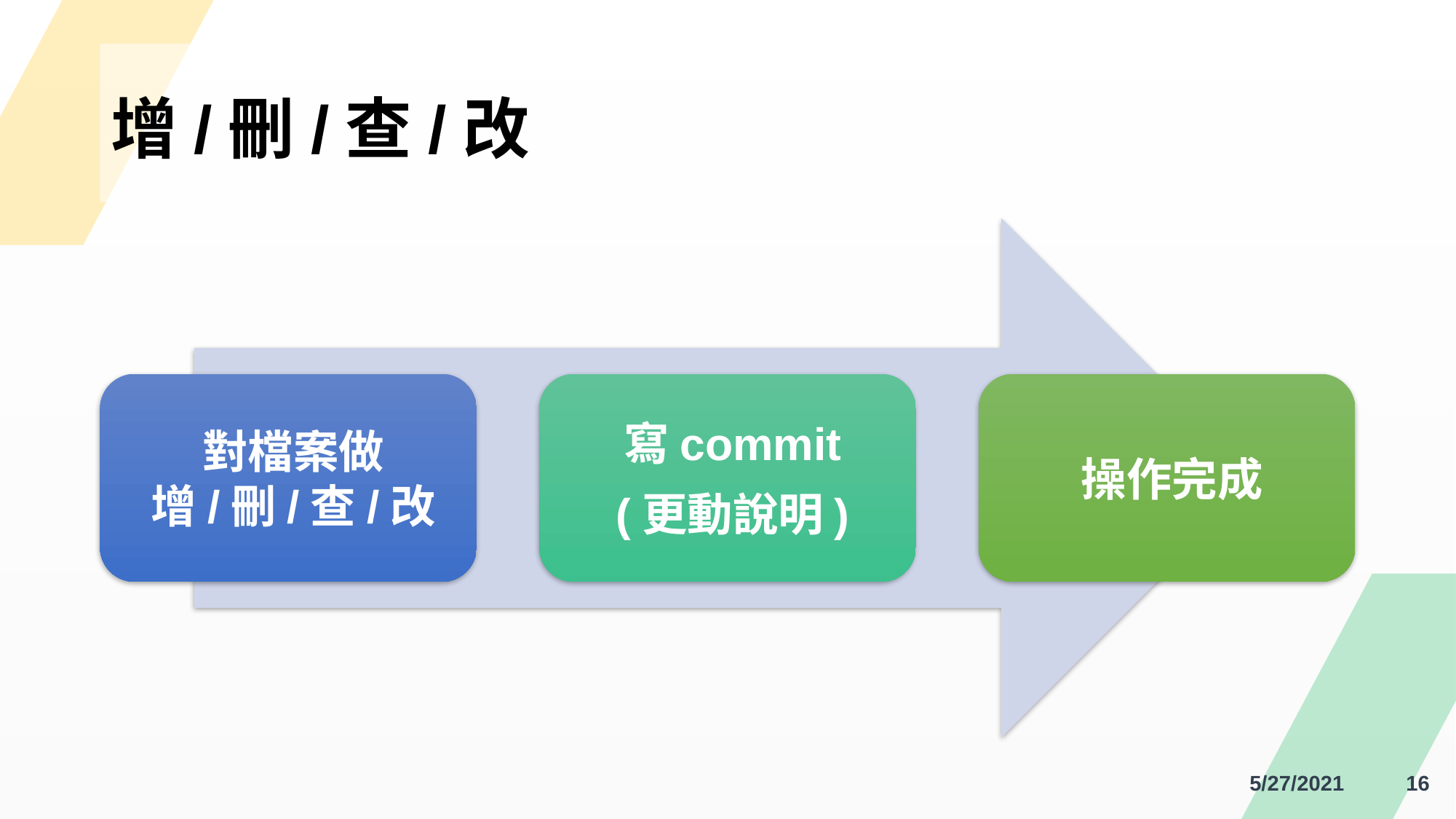

# 增/刪/查/改
對檔案做
增/刪/查/改
寫commit
(更動說明)
操作完成

5/27/2021
16